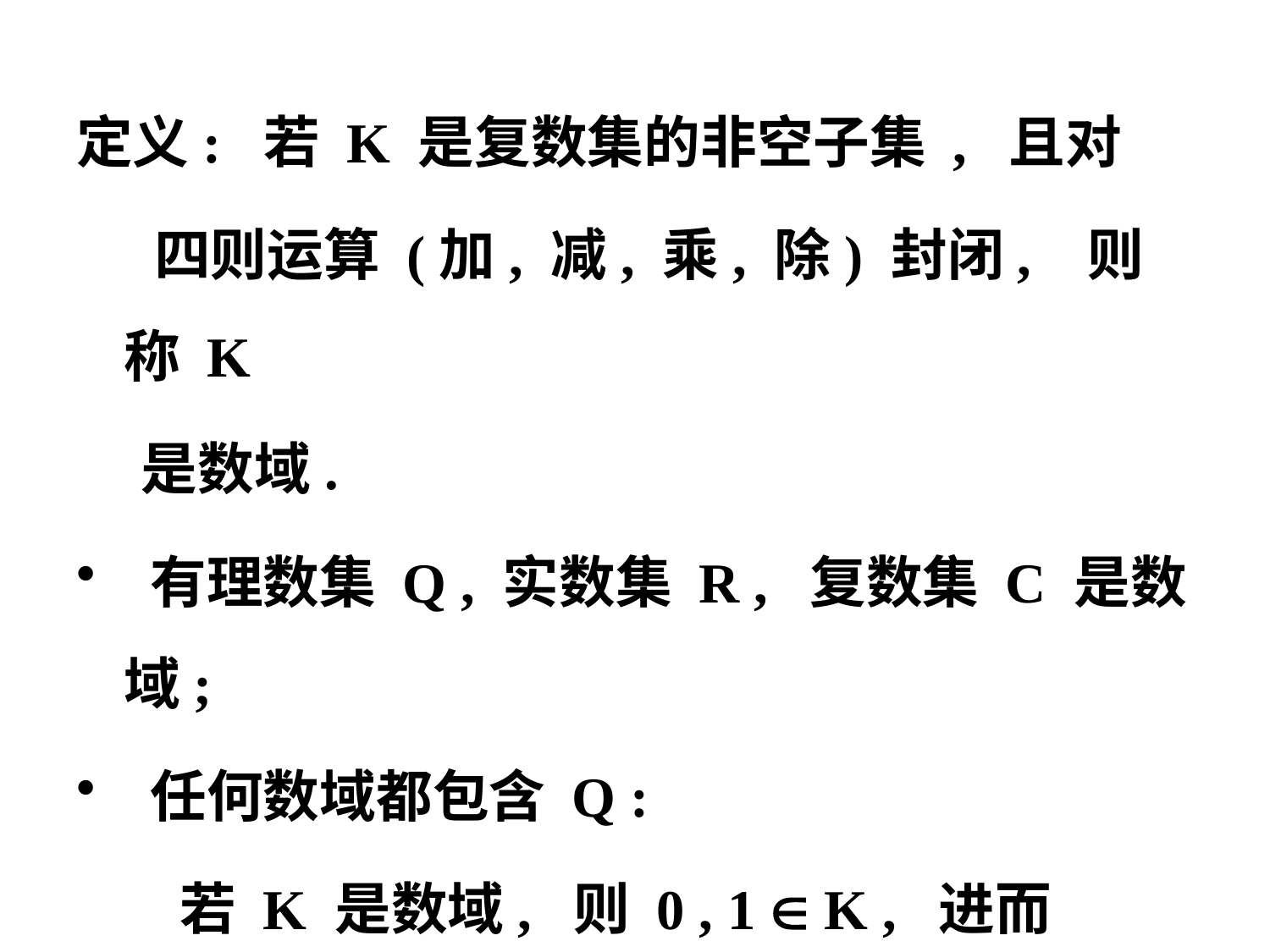

定义:  若 K 是复数集的非空子集 ,  且对
     四则运算 (加, 减, 乘, 除) 封闭,   则称 K
    是数域.
 有理数集 Q , 实数集 R ,  复数集 C 是数域;
 任何数域都包含 Q :
       若 K 是数域,  则 0 , 1 ∈ K ,  进而
        K 要包含全体整数, 有理数.